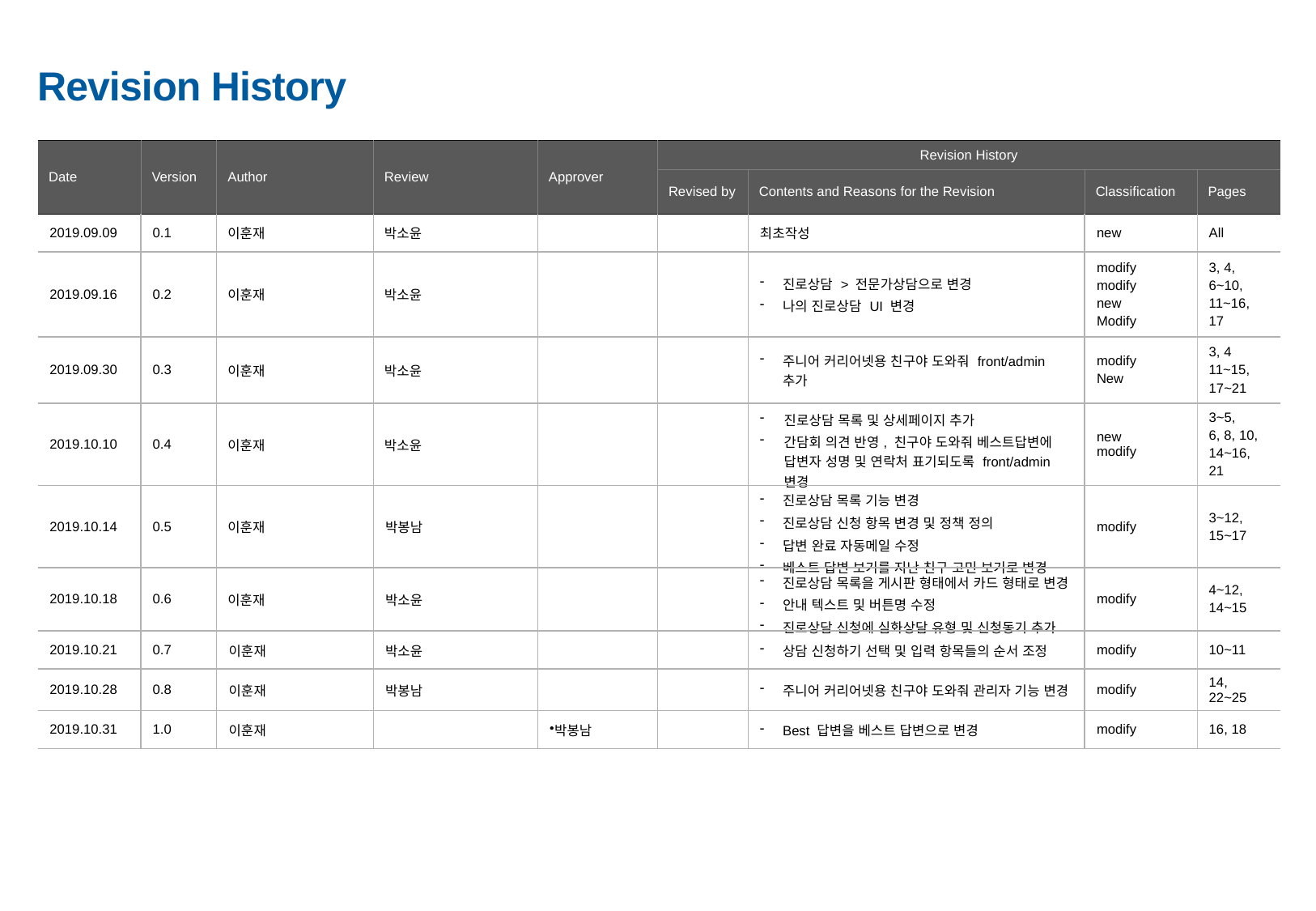

| Date | Version | Author | Review | Approver | Revision History |  |  |  |
| --- | --- | --- | --- | --- | --- | --- | --- | --- |
|  |  |  |  |  | Revised by | Contents and Reasons for the Revision | Classification | Pages |
| 2019.09.09 | 0.1 | 이훈재 | 박소윤 |  |  | 최초작성 | new | All |
| 2019.09.16 | 0.2 | 이훈재 | 박소윤 |  |  | 진로상담 > 전문가상담으로 변경 나의 진로상담 UI 변경 | modify modify new Modify | 3, 4, 6~10, 11~16, 17 |
| 2019.09.30 | 0.3 | 이훈재 | 박소윤 |  |  | 주니어 커리어넷용 친구야 도와줘 front/admin 추가 | modify New | 3, 4 11~15, 17~21 |
| 2019.10.10 | 0.4 | 이훈재 | 박소윤 |  |  | 진로상담 목록 및 상세페이지 추가 간담회 의견 반영, 친구야 도와줘 베스트답변에 답변자 성명 및 연락처 표기되도록 front/admin 변경 | new modify | 3~5, 6, 8, 10, 14~16, 21 |
| 2019.10.14 | 0.5 | 이훈재 | 박봉남 |  |  | 진로상담 목록 기능 변경 진로상담 신청 항목 변경 및 정책 정의 답변 완료 자동메일 수정 베스트 답변 보기를 지난 친구 고민 보기로 변경 | modify | 3~12, 15~17 |
| 2019.10.18 | 0.6 | 이훈재 | 박소윤 |  |  | 진로상담 목록을 게시판 형태에서 카드 형태로 변경 안내 텍스트 및 버튼명 수정 진로상담 신청에 심화상담 유형 및 신청동기 추가 | modify | 4~12, 14~15 |
| 2019.10.21 | 0.7 | 이훈재 | 박소윤 |  |  | 상담 신청하기 선택 및 입력 항목들의 순서 조정 | modify | 10~11 |
| 2019.10.28 | 0.8 | 이훈재 | 박봉남 |  |  | 주니어 커리어넷용 친구야 도와줘 관리자 기능 변경 | modify | 14, 22~25 |
| 2019.10.31 | 1.0 | 이훈재 |  | 박봉남 |  | Best 답변을 베스트 답변으로 변경 | modify | 16, 18 |